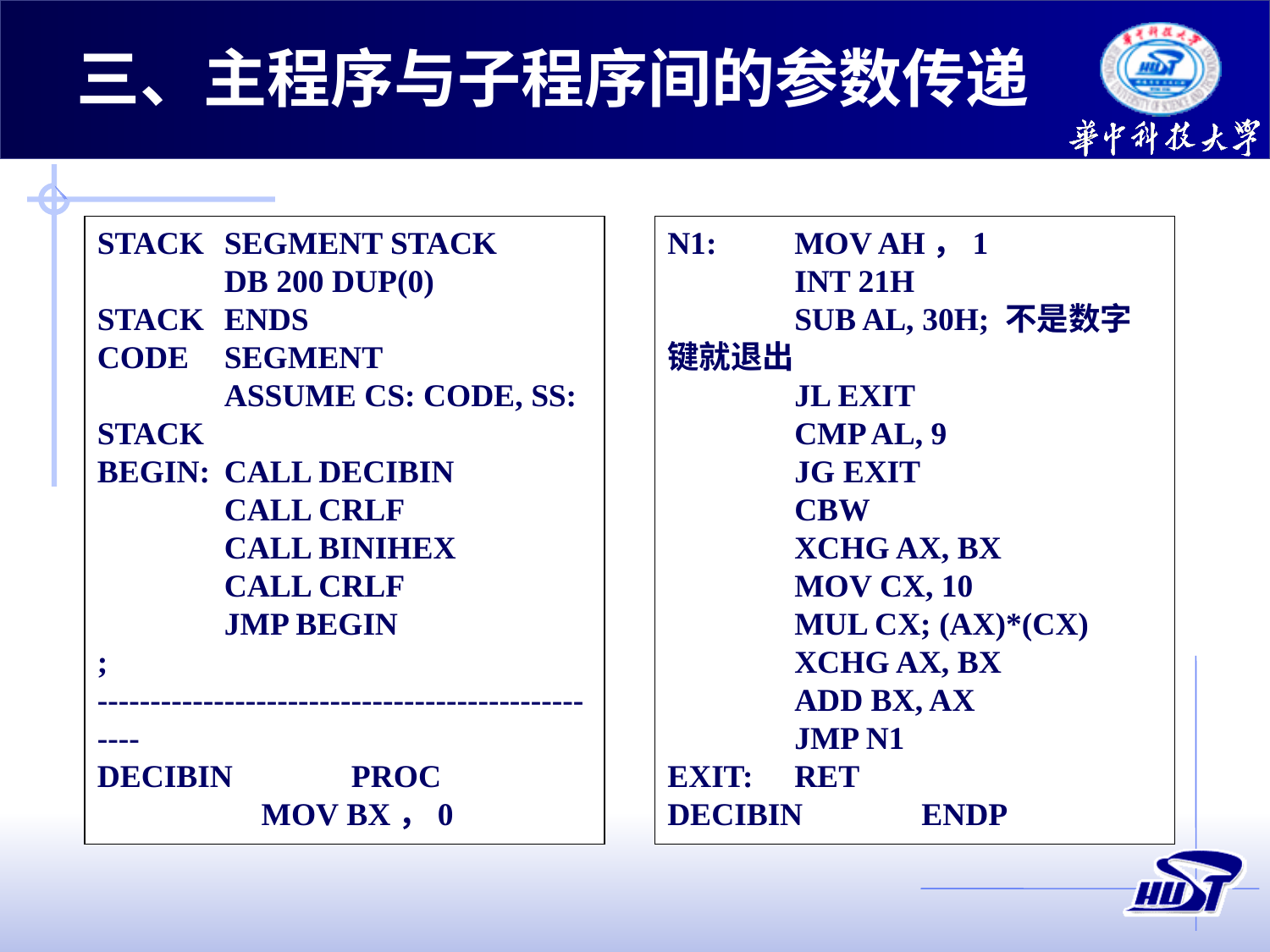

三、主程序与子程序间的参数传递
STACK	SEGMENT STACK
	DB 200 DUP(0)
STACK	ENDS
CODE	SEGMENT
	ASSUME CS: CODE, SS: STACK
BEGIN:	CALL DECIBIN
	CALL CRLF
	CALL BINIHEX
	CALL CRLF
	JMP BEGIN
; --------------------------------------------------
DECIBIN	PROC
	MOV BX，0
N1:	MOV AH，1
	INT 21H
	SUB AL, 30H; 不是数字键就退出
	JL EXIT
	CMP AL, 9
	JG EXIT
	CBW
	XCHG AX, BX
	MOV CX, 10
	MUL CX; (AX)*(CX)
	XCHG AX, BX
	ADD BX, AX
	JMP N1
EXIT:	RET
DECIBIN	ENDP